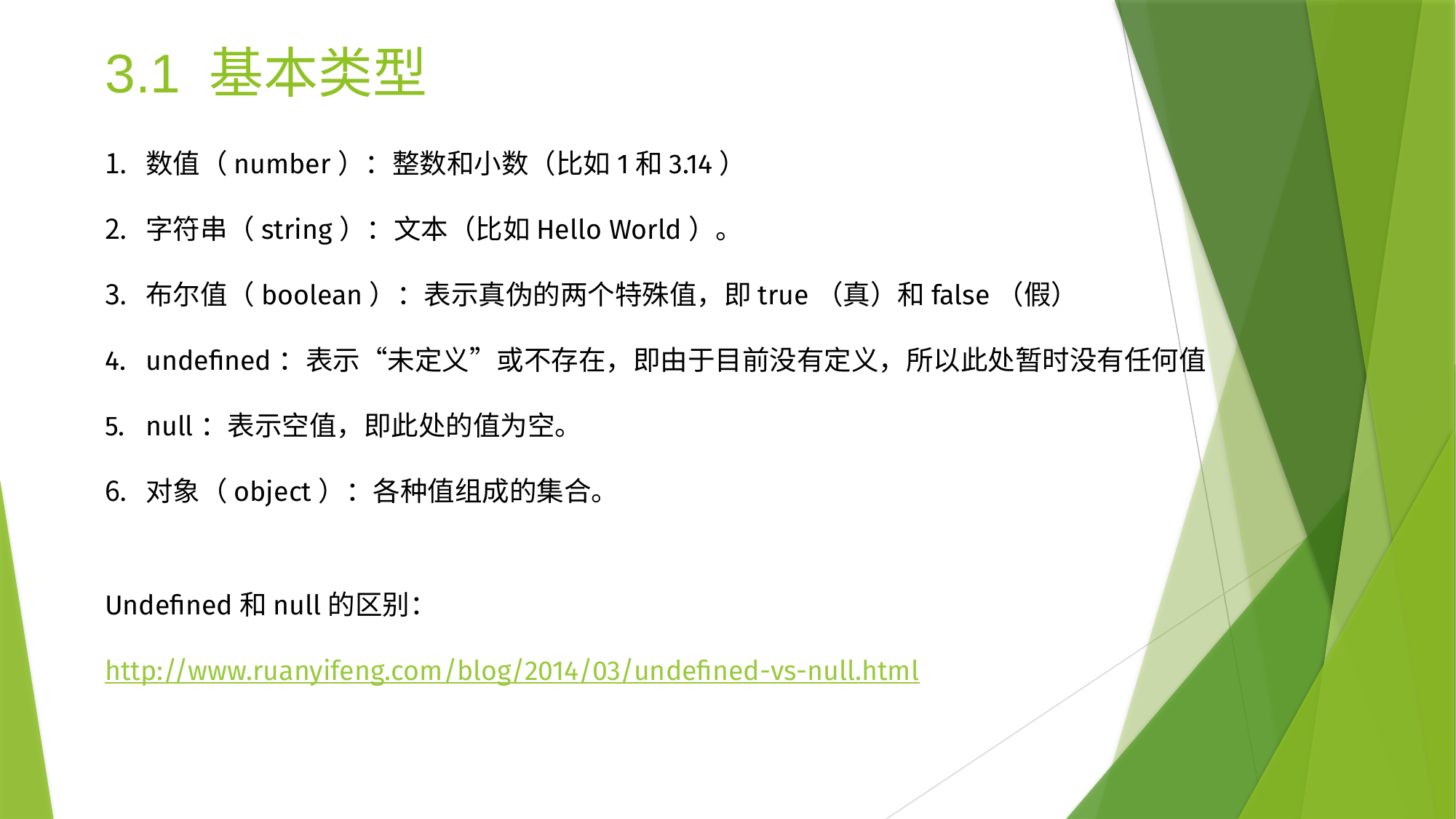

# 3.1 基本类型
数值（number）：整数和小数（比如1和3.14）
字符串（string）：文本（比如Hello World）。
布尔值（boolean）：表示真伪的两个特殊值，即true（真）和false（假）
undefined：表示“未定义”或不存在，即由于目前没有定义，所以此处暂时没有任何值
null：表示空值，即此处的值为空。
对象（object）：各种值组成的集合。
Undefined和null的区别：

http://www.ruanyifeng.com/blog/2014/03/undefined-vs-null.html